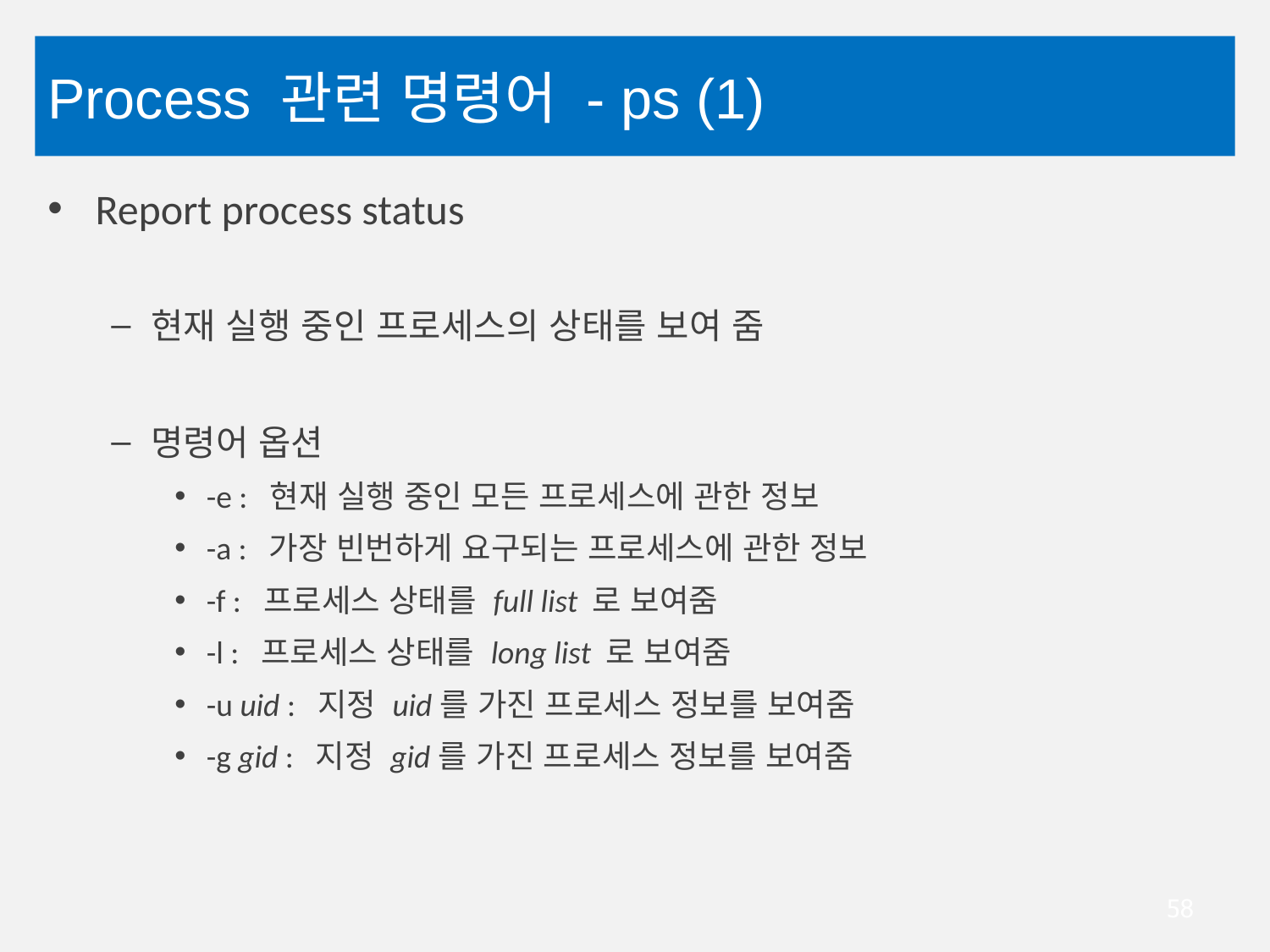

# Process 관련 명령어 - ps (1)
Report process status

현재 실행 중인 프로세스의 상태를 보여 줌

명령어 옵션
-e :  현재 실행 중인 모든 프로세스에 관한 정보
-a :  가장 빈번하게 요구되는 프로세스에 관한 정보
-f :  프로세스 상태를 full list 로 보여줌
-l :  프로세스 상태를 long list 로 보여줌
-u uid :  지정 uid를 가진 프로세스 정보를 보여줌
-g gid :  지정 gid를 가진 프로세스 정보를 보여줌
58